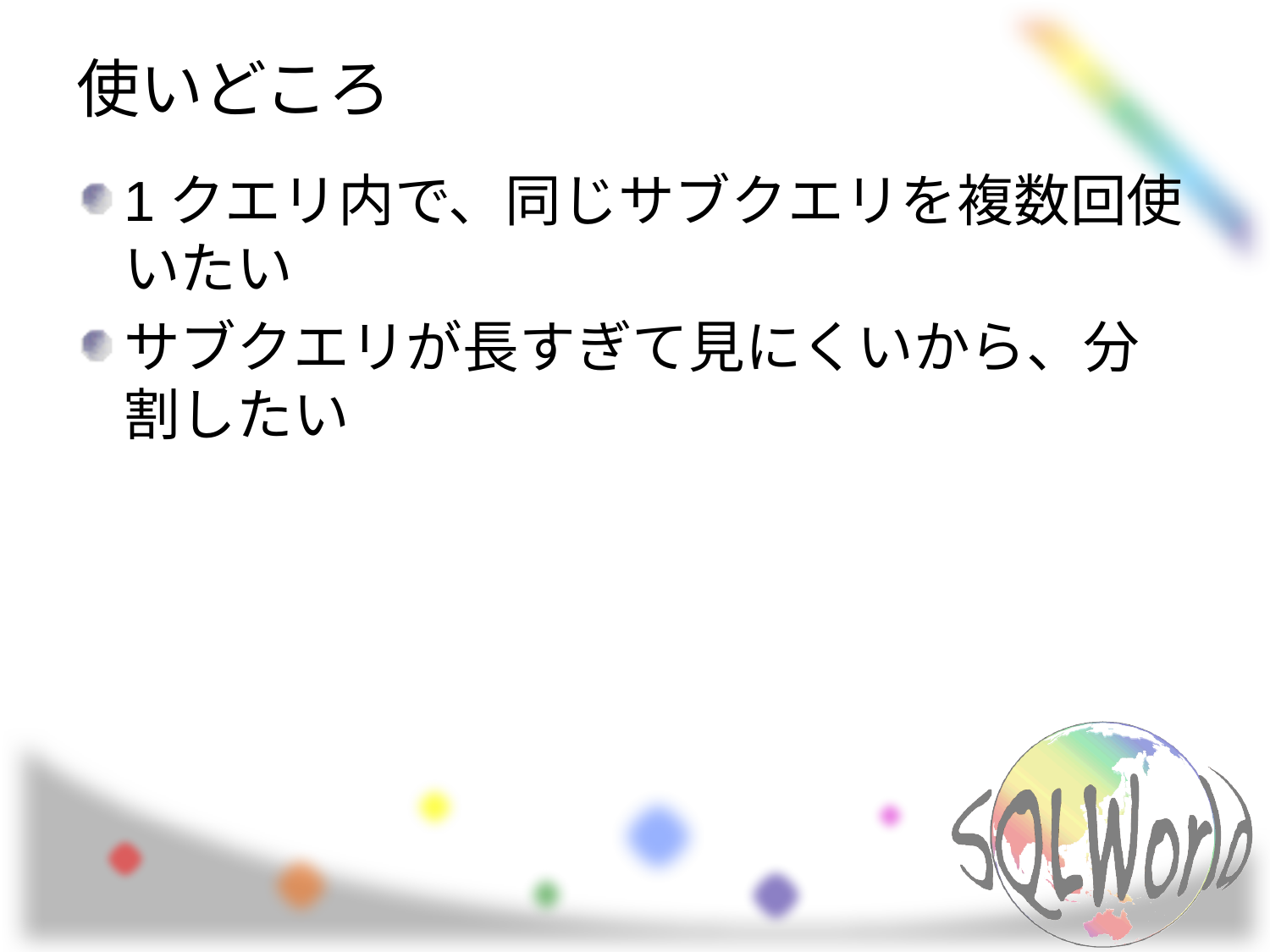

# 使いどころ
1クエリ内で、同じサブクエリを複数回使いたい
サブクエリが長すぎて見にくいから、分割したい